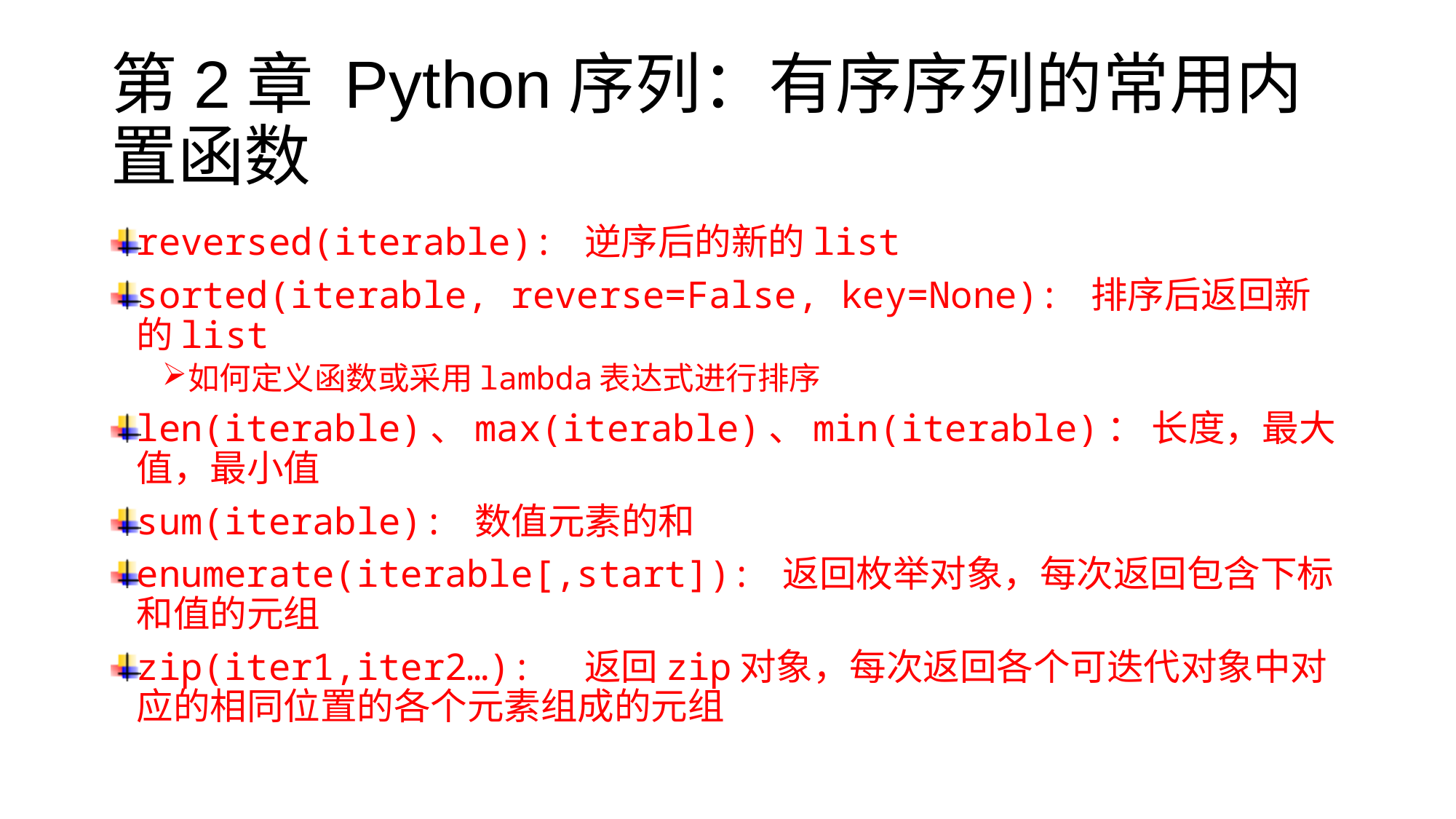

# 第2章 Python序列：有序序列的常用内置函数
reversed(iterable): 逆序后的新的list
sorted(iterable, reverse=False, key=None): 排序后返回新的list
如何定义函数或采用lambda表达式进行排序
len(iterable)、max(iterable)、min(iterable)： 长度，最大值，最小值
sum(iterable): 数值元素的和
enumerate(iterable[,start]): 返回枚举对象，每次返回包含下标和值的元组
zip(iter1,iter2…):  返回zip对象，每次返回各个可迭代对象中对应的相同位置的各个元素组成的元组